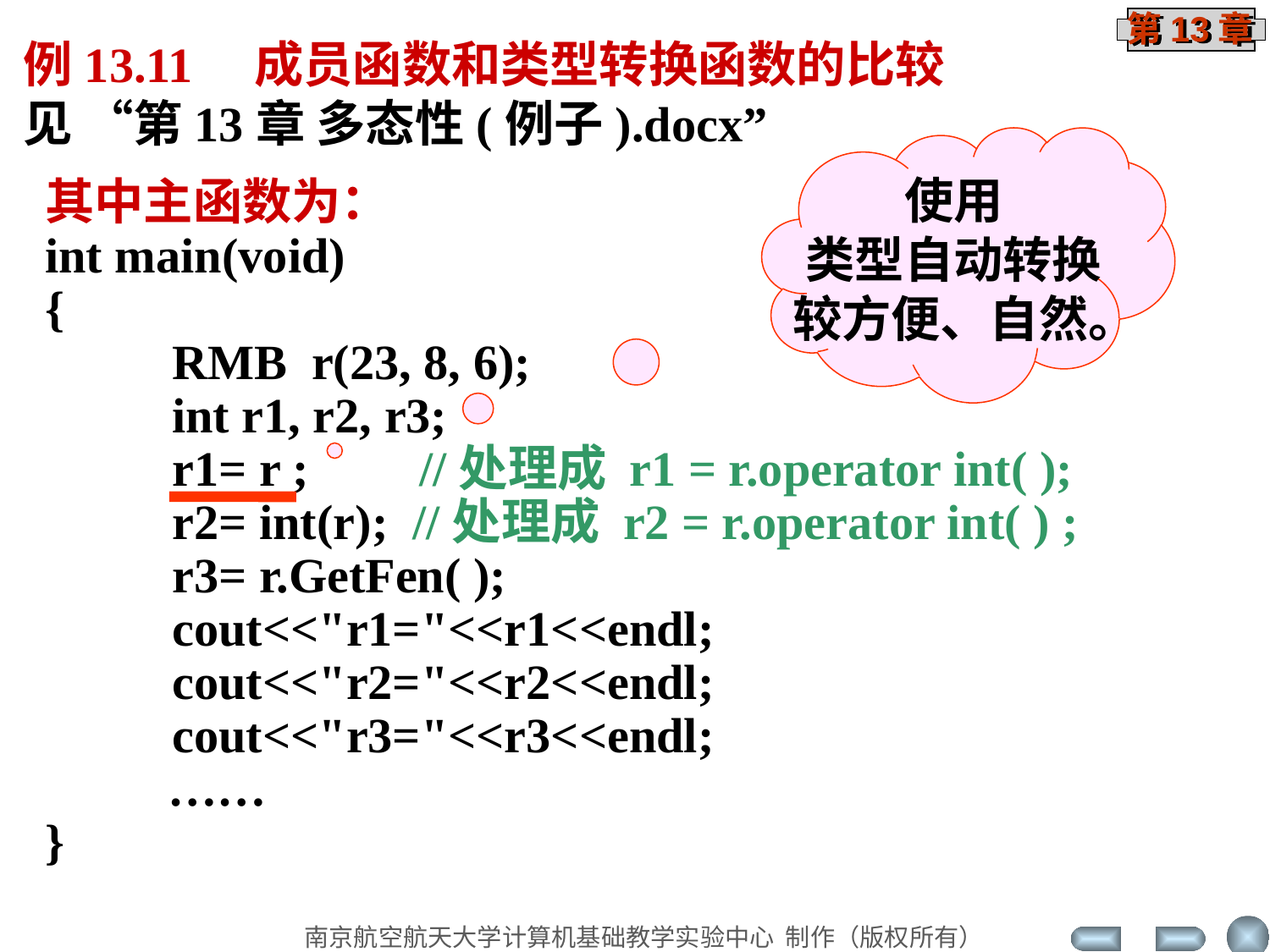

例13.11    成员函数和类型转换函数的比较
见 “第13章 多态性(例子).docx”
使用
类型自动转换
 较方便、自然。

其中主函数为：
int main(void)
{
	RMB  r(23, 8, 6);
	int r1, r2, r3;
	r1= r ;         //处理成 r1 = r.operator int( );
	r2= int(r);  //处理成 r2 = r.operator int( ) ;
	r3= r.GetFen( );
 	cout<<"r1="<<r1<<endl;
	cout<<"r2="<<r2<<endl;
	cout<<"r3="<<r3<<endl;
          ……
}